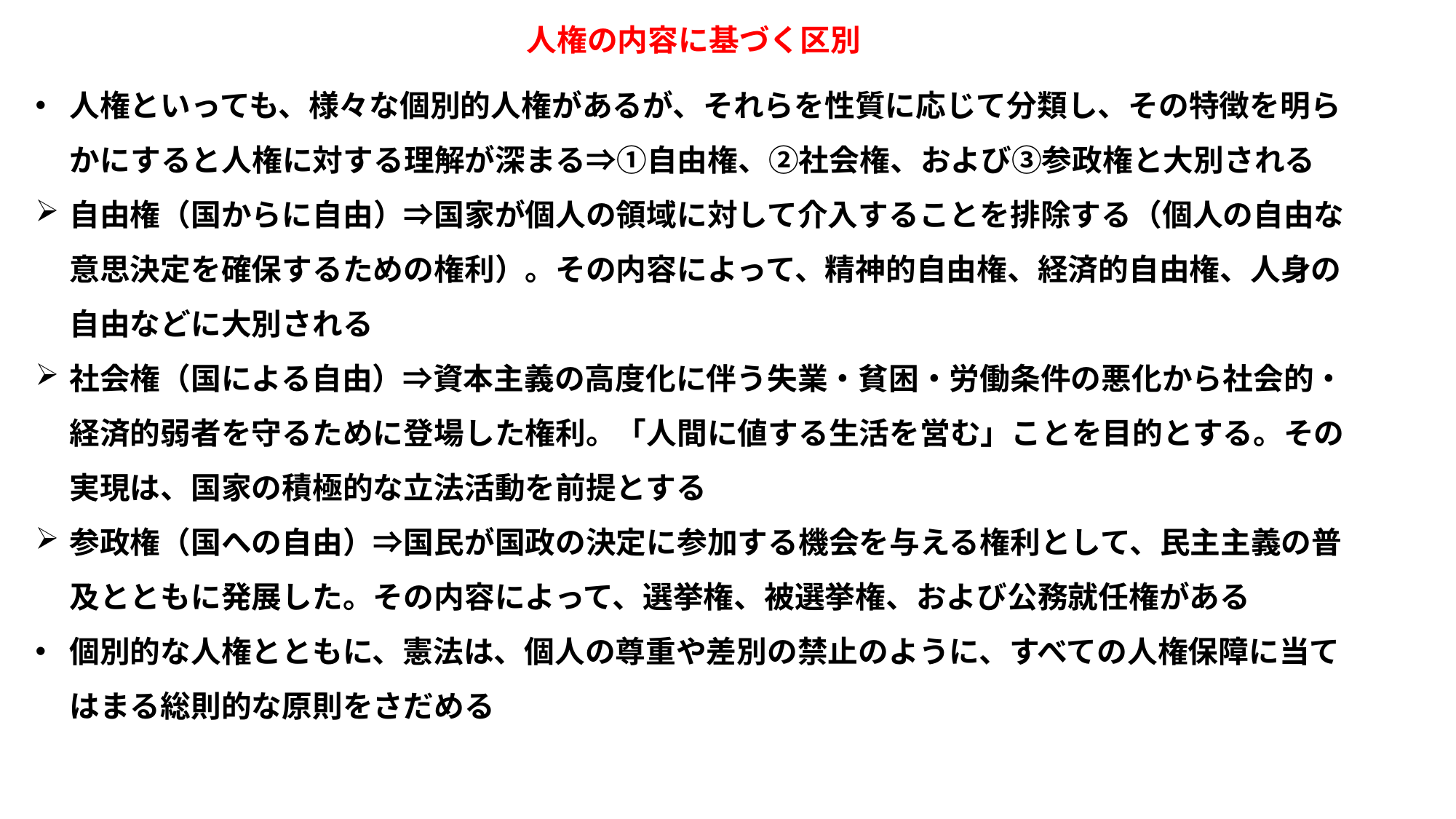

人権の内容に基づく区別
人権といっても、様々な個別的人権があるが、それらを性質に応じて分類し、その特徴を明らかにすると人権に対する理解が深まる⇒①自由権、②社会権、および③参政権と大別される
自由権（国からに自由）⇒国家が個人の領域に対して介入することを排除する（個人の自由な意思決定を確保するための権利）。その内容によって、精神的自由権、経済的自由権、人身の自由などに大別される
社会権（国による自由）⇒資本主義の高度化に伴う失業・貧困・労働条件の悪化から社会的・経済的弱者を守るために登場した権利。「人間に値する生活を営む」ことを目的とする。その実現は、国家の積極的な立法活動を前提とする
参政権（国への自由）⇒国民が国政の決定に参加する機会を与える権利として、民主主義の普及とともに発展した。その内容によって、選挙権、被選挙権、および公務就任権がある
個別的な人権とともに、憲法は、個人の尊重や差別の禁止のように、すべての人権保障に当てはまる総則的な原則をさだめる